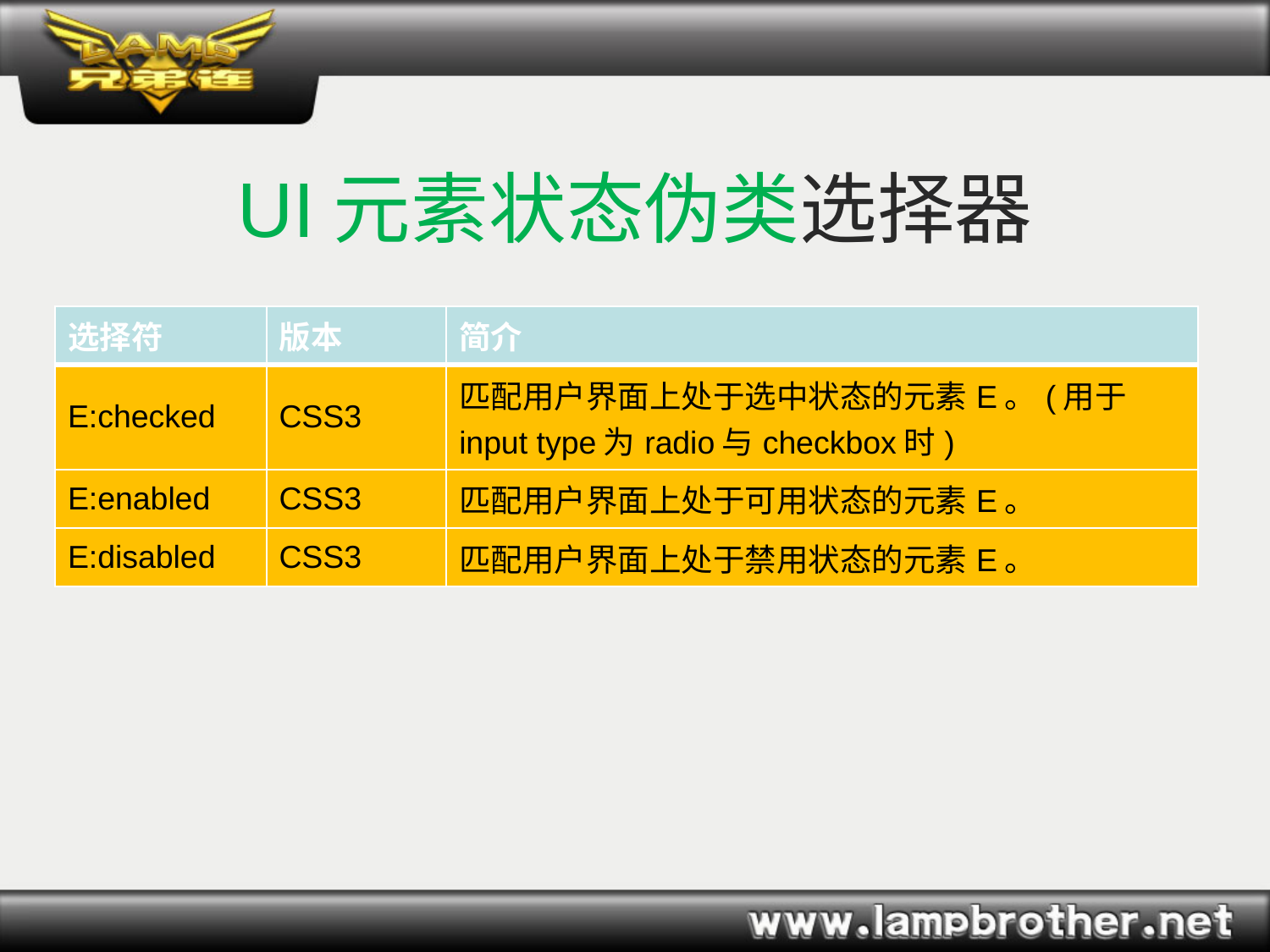

# UI元素状态伪类选择器
| 选择符 | 版本 | 简介 |
| --- | --- | --- |
| E:checked | CSS3 | 匹配用户界面上处于选中状态的元素E。(用于input type为radio与checkbox时) |
| E:enabled | CSS3 | 匹配用户界面上处于可用状态的元素E。 |
| E:disabled | CSS3 | 匹配用户界面上处于禁用状态的元素E。 |